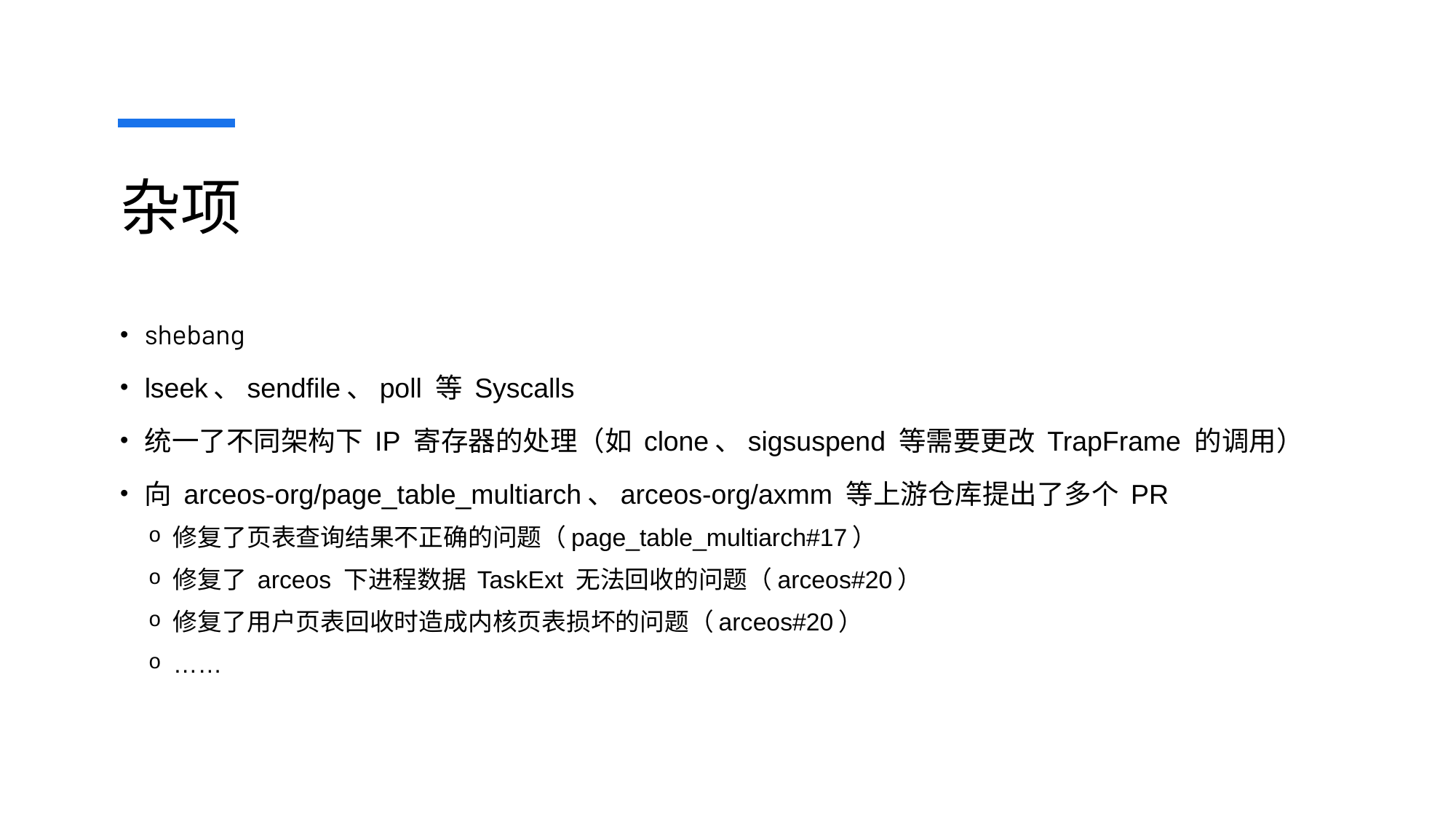

# 杂项
shebang
lseek、sendfile、poll 等 Syscalls
统一了不同架构下 IP 寄存器的处理（如 clone、sigsuspend 等需要更改 TrapFrame 的调用）
向 arceos-org/page_table_multiarch、arceos-org/axmm 等上游仓库提出了多个 PR
修复了页表查询结果不正确的问题（page_table_multiarch#17）
修复了 arceos 下进程数据 TaskExt 无法回收的问题（arceos#20）
修复了用户页表回收时造成内核页表损坏的问题（arceos#20）
……